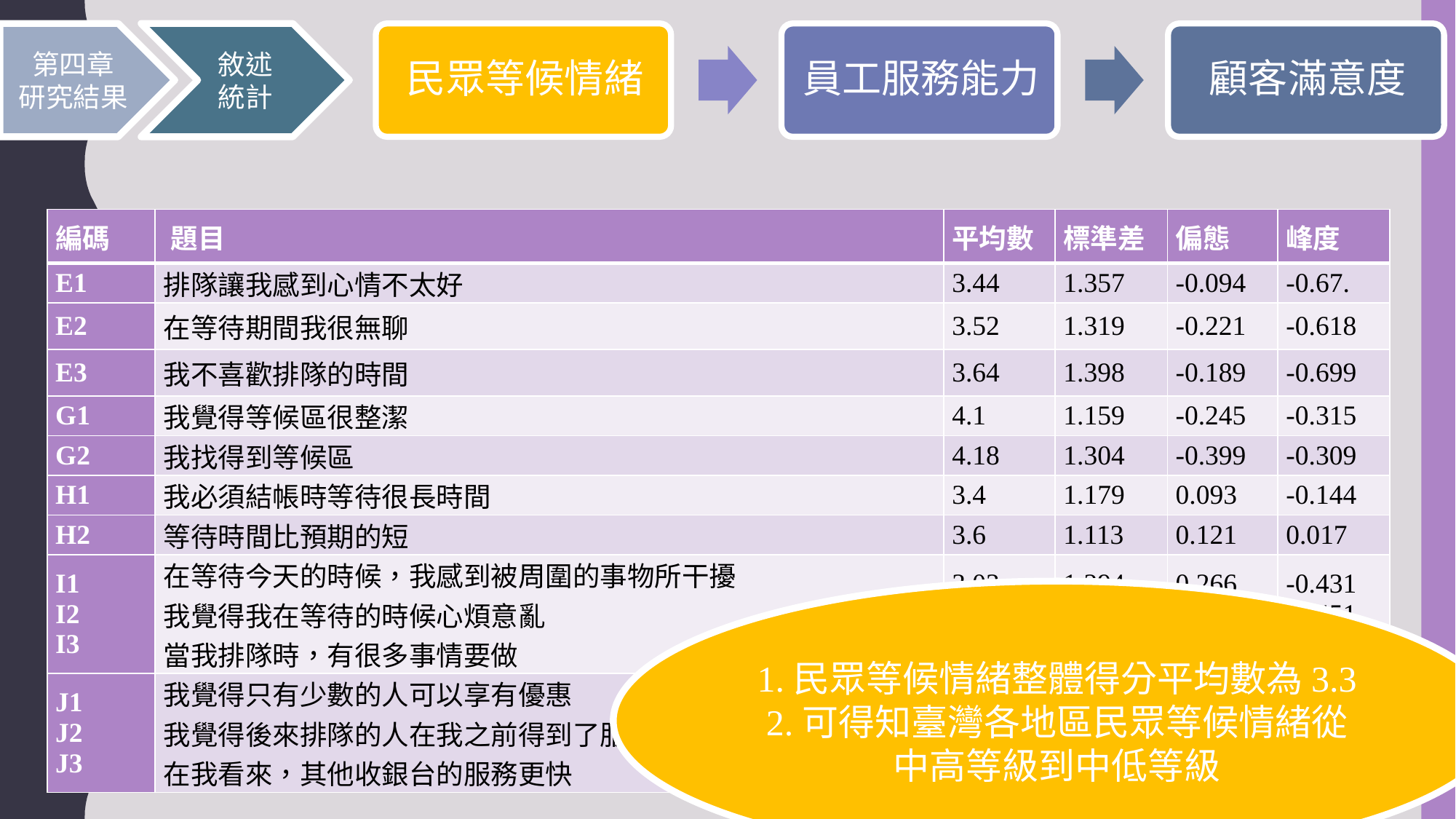

敘述統計
第四章
研究結果
民眾等候情緒

員工服務能力

顧客滿意度
| 編碼 | 題目 | 平均數 | 標準差 | 偏態 | 峰度 |
| --- | --- | --- | --- | --- | --- |
| E1 | 排隊讓我感到心情不太好 | 3.44 | 1.357 | -0.094 | -0.67. |
| E2 | 在等待期間我很無聊 | 3.52 | 1.319 | -0.221 | -0.618 |
| E3 | 我不喜歡排隊的時間 | 3.64 | 1.398 | -0.189 | -0.699 |
| G1 | 我覺得等候區很整潔 | 4.1 | 1.159 | -0.245 | -0.315 |
| G2 | 我找得到等候區 | 4.18 | 1.304 | -0.399 | -0.309 |
| H1 | 我必須結帳時等待很長時間 | 3.4 | 1.179 | 0.093 | -0.144 |
| H2 | 等待時間比預期的短 | 3.6 | 1.113 | 0.121 | 0.017 |
| I1 I2 I3 | 在等待今天的時候，我感到被周圍的事物所干擾 我覺得我在等待的時候心煩意亂 當我排隊時，有很多事情要做 | 3.03 2.98 2.93 | 1.294 1.269 1.287 | 0.266 0.231 0.227 | -0.431 -0.451 -0.634 |
| J1 J2 J3 | 我覺得只有少數的人可以享有優惠 我覺得後來排隊的人在我之前得到了服務 在我看來，其他收銀台的服務更快 | 3.04 2.92 3.11 | 1.422 1.388 1.390 | 0.272 0.388 0.197 | -0.679 -0.504 -0.714 |
1.民眾等候情緒整體得分平均數為3.3
2.可得知臺灣各地區民眾等候情緒從中高等級到中低等級